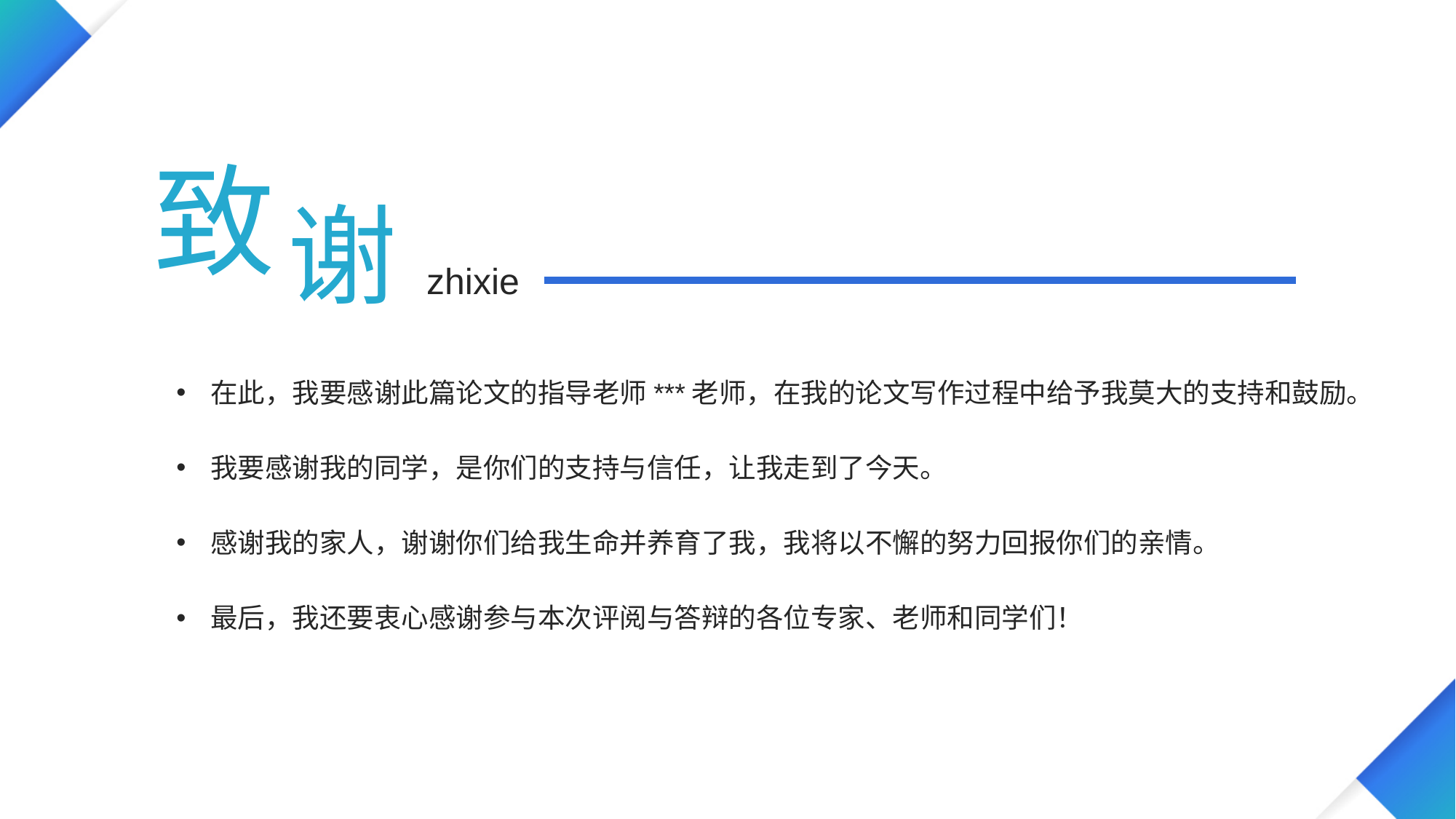

致
谢
zhixie
在此，我要感谢此篇论文的指导老师***老师，在我的论文写作过程中给予我莫大的支持和鼓励。
我要感谢我的同学，是你们的支持与信任，让我走到了今天。
感谢我的家人，谢谢你们给我生命并养育了我，我将以不懈的努力回报你们的亲情。
最后，我还要衷心感谢参与本次评阅与答辩的各位专家、老师和同学们！